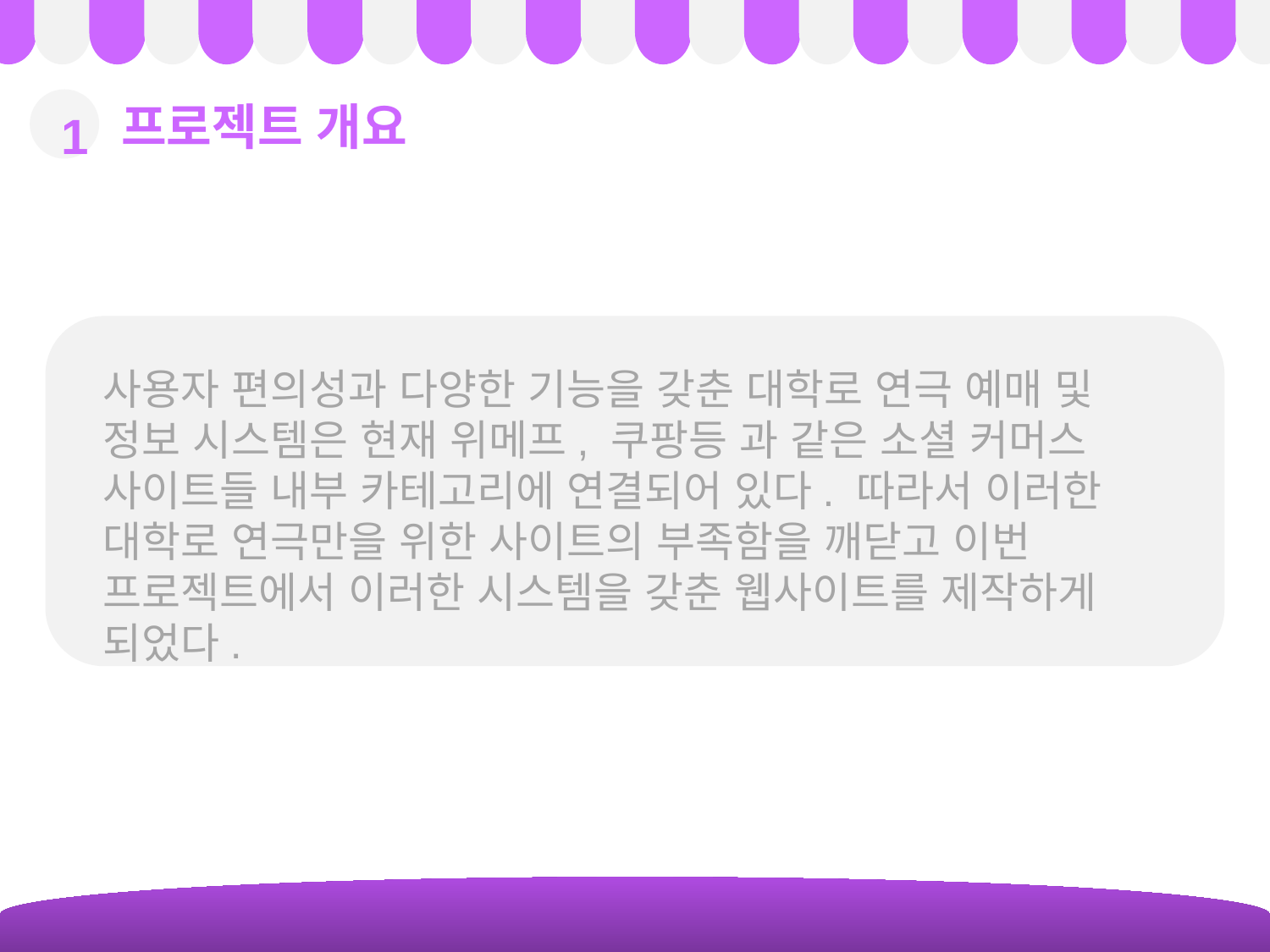

프로젝트 개요
1

사용자 편의성과 다양한 기능을 갖춘 대학로 연극 예매 및 정보 시스템은 현재 위메프, 쿠팡등 과 같은 소셜 커머스 사이트들 내부 카테고리에 연결되어 있다. 따라서 이러한 대학로 연극만을 위한 사이트의 부족함을 깨닫고 이번 프로젝트에서 이러한 시스템을 갖춘 웹사이트를 제작하게 되었다.